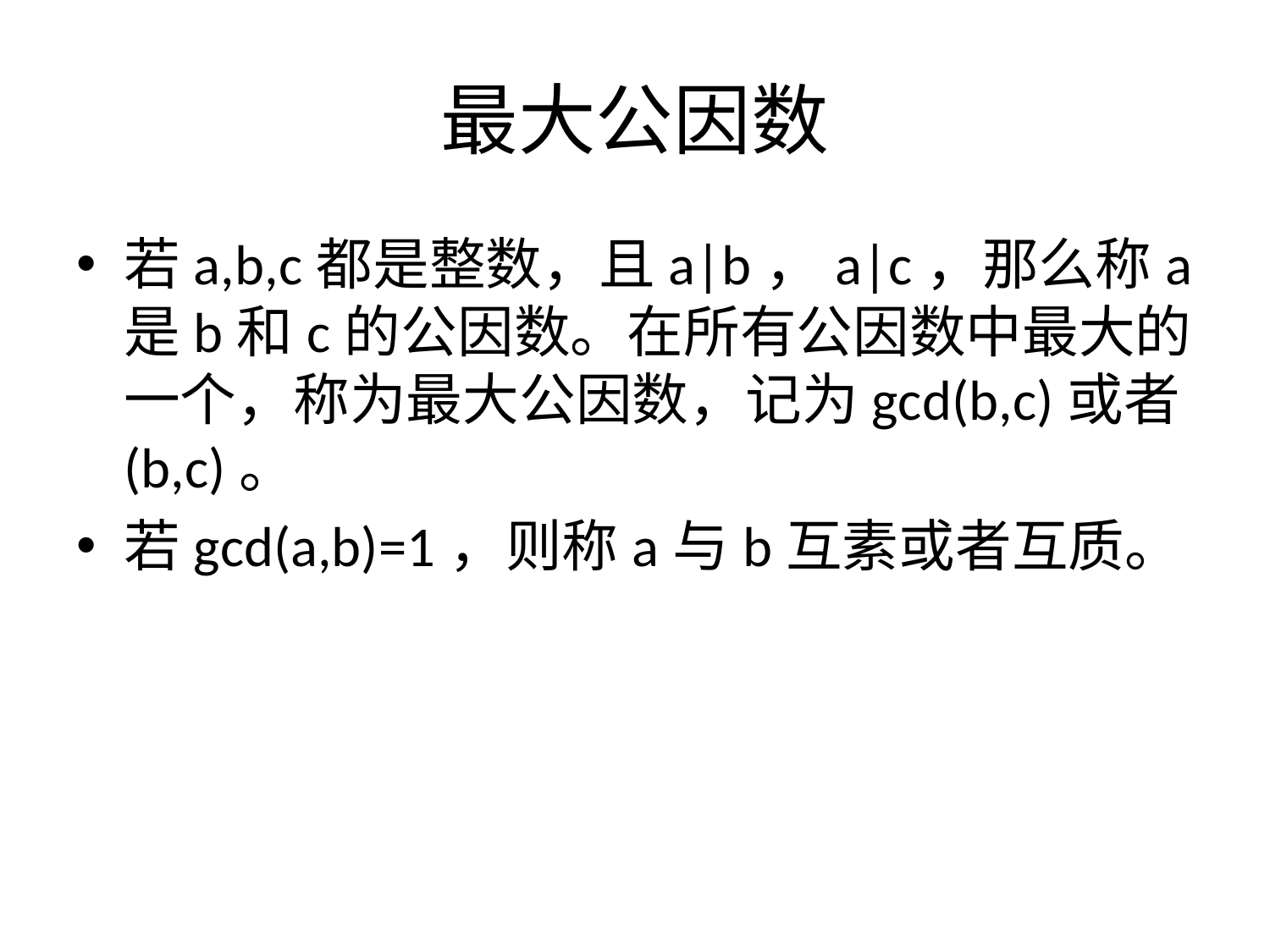

# 最大公因数
若a,b,c都是整数，且a|b，a|c，那么称a是b和c的公因数。在所有公因数中最大的一个，称为最大公因数，记为gcd(b,c)或者(b,c)。
若gcd(a,b)=1，则称a与b互素或者互质。